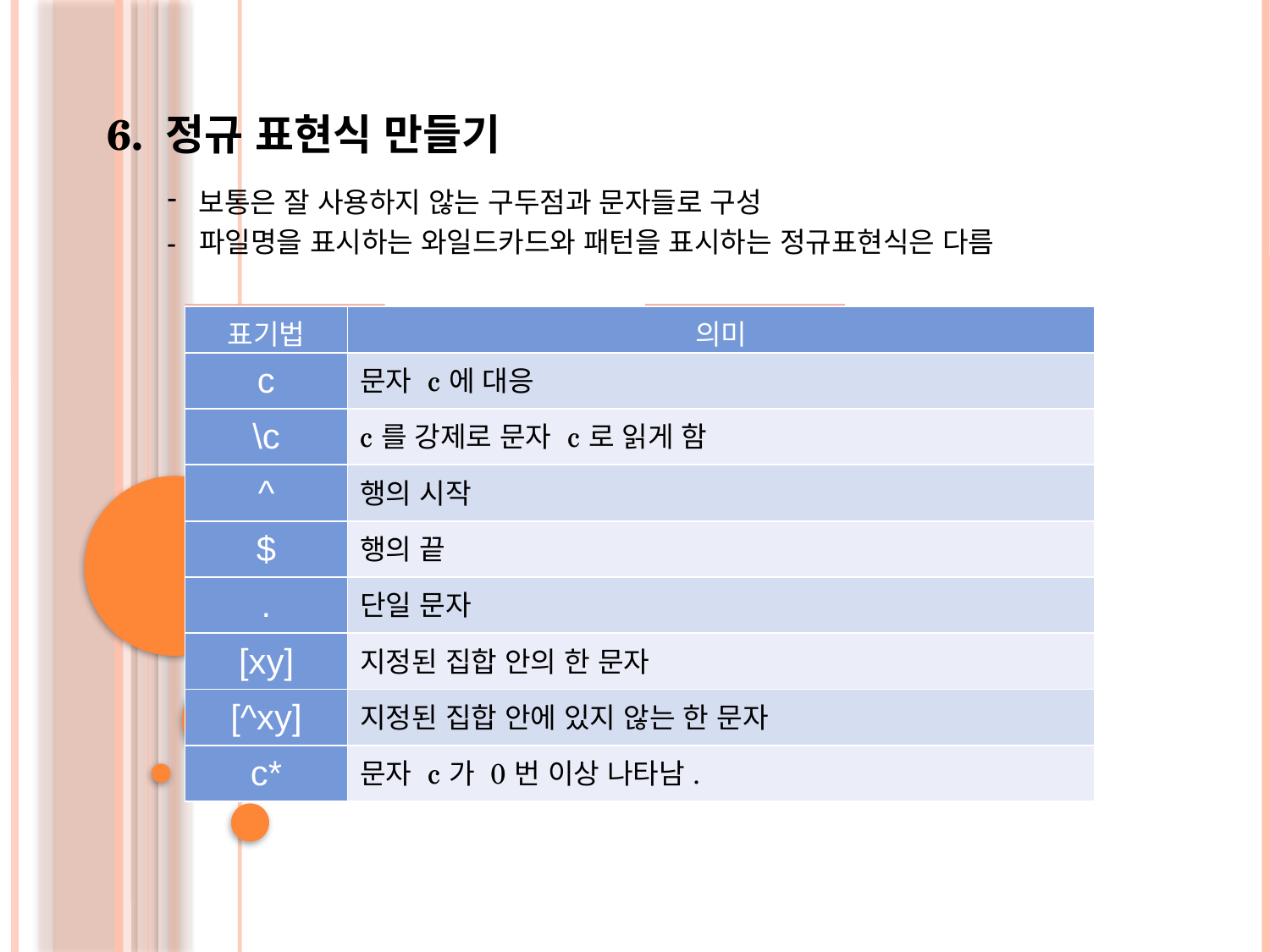

6. 정규 표현식 만들기
  보통은 잘 사용하지 않는 구두점과 문자들로 구성

-  파일명을 표시하는 와일드카드와 패턴을 표시하는 정규표현식은 다름

정규 표현식
와일드카드
| 표기법 | 의미 |
| --- | --- |
| c | 문자 c에 대응 |
| \c | c를 강제로 문자 c로 읽게 함 |
| ^ | 행의 시작 |
| $ | 행의 끝 |
| . | 단일 문자 |
| [xy] | 지정된 집합 안의 한 문자 |
| [^xy] | 지정된 집합 안에 있지 않는 한 문자 |
| c\* | 문자 c가 0번 이상 나타남. |
| \* | 앞에 있는 문자가 0번 이상 나타남을 의미 |
| --- | --- |
| . | 하나의 문자를 의미 |
| \* | 임의 길이의 문자열에 대응 모든 파일명 |
| --- | --- |
| ? | 한 개의 문자에 대응 |